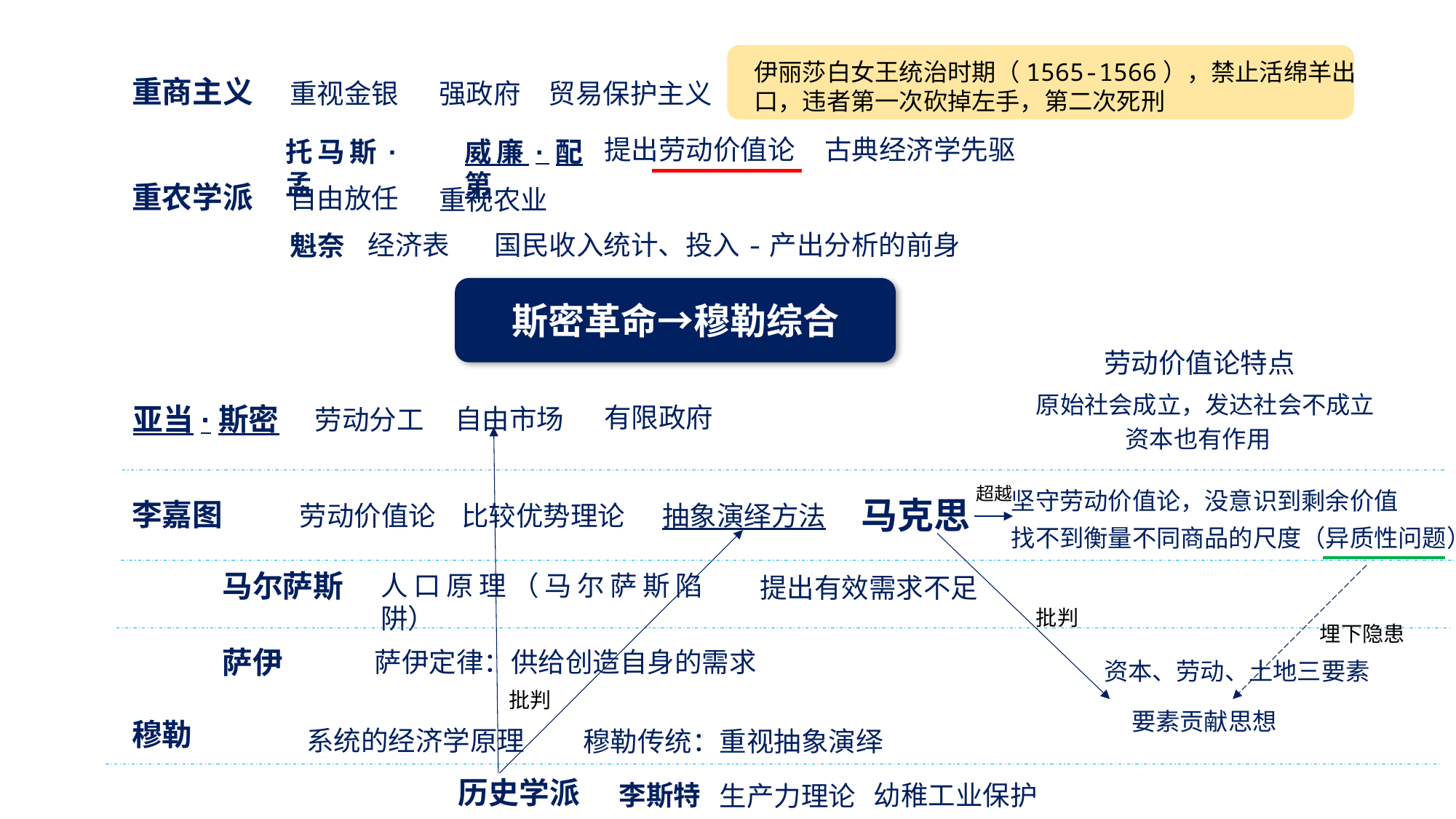

伊丽莎白女王统治时期（1565-1566），禁止活绵羊出口，违者第一次砍掉左手，第二次死刑
重商主义
重视金银
强政府
贸易保护主义
古典经济学先驱
提出劳动价值论
托马斯·孟
威廉·配第
重农学派
自由放任
重视农业
经济表
国民收入统计、投入-产出分析的前身
魁奈
斯密革命→穆勒综合
劳动价值论特点
原始社会成立，发达社会不成立
亚当·斯密
有限政府
自由市场
劳动分工
资本也有作用
超越
坚守劳动价值论，没意识到剩余价值
马克思
李嘉图
劳动价值论
比较优势理论
抽象演绎方法
找不到衡量不同商品的尺度（异质性问题）
马尔萨斯
人口原理（马尔萨斯陷阱）
提出有效需求不足
批判
埋下隐患
萨伊
萨伊定律：供给创造自身的需求
资本、劳动、土地三要素
    要素贡献思想
批判
穆勒
系统的经济学原理
穆勒传统：重视抽象演绎
历史学派
幼稚工业保护
李斯特
生产力理论